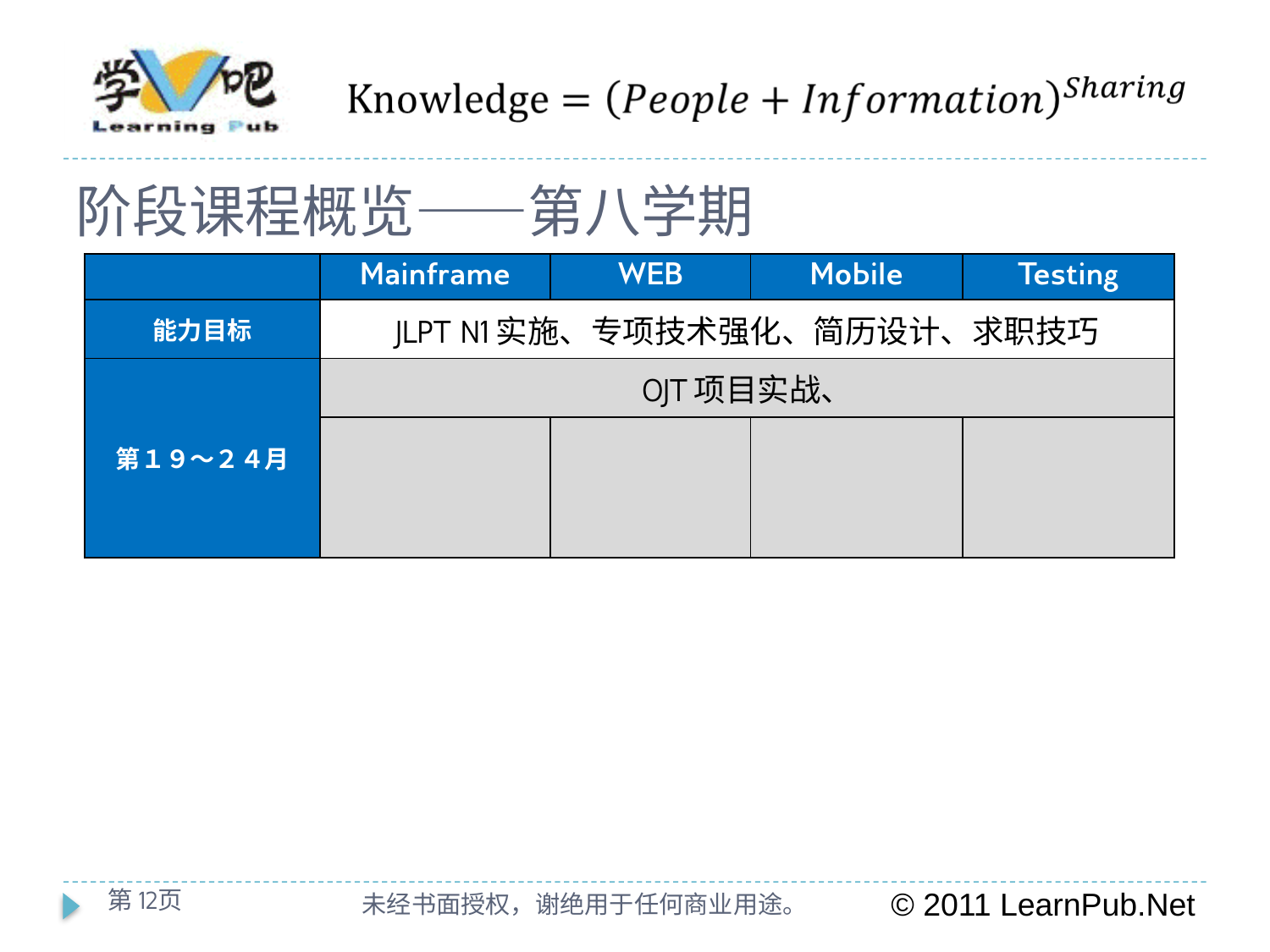

阶段课程概览——第八学期
|  | Mainframe | WEB | Mobile | Testing |
| --- | --- | --- | --- | --- |
| 能力目标 | JLPT N1实施、专项技术强化、简历设计、求职技巧 |  |  |  |
| 第１９～２４月 | OJT项目实战、 |  |  |  |
|  |  |  |  |  |
第12页
未经书面授权，谢绝用于任何商业用途。